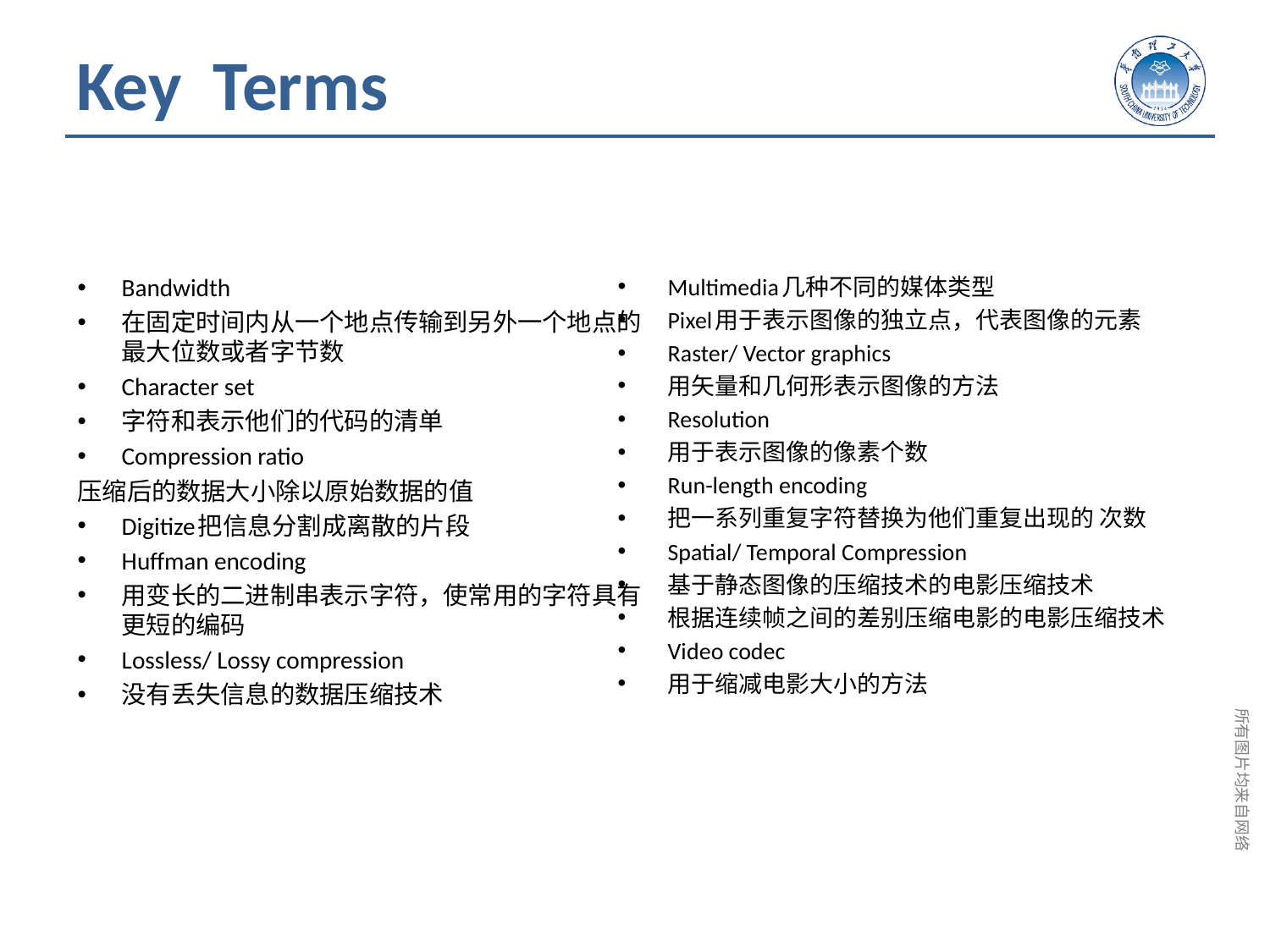

# Key  Terms
Bandwidth
在固定时间内从一个地点传输到另外一个地点的最大位数或者字节数
Character set
字符和表示他们的代码的清单
Compression ratio
压缩后的数据大小除以原始数据的值
Digitize把信息分割成离散的片段
Huffman encoding
用变长的二进制串表示字符，使常用的字符具有更短的编码
Lossless/ Lossy compression
没有丢失信息的数据压缩技术

Multimedia几种不同的媒体类型
Pixel用于表示图像的独立点，代表图像的元素
Raster/ Vector graphics
用矢量和几何形表示图像的方法
Resolution
用于表示图像的像素个数
Run-length encoding
把一系列重复字符替换为他们重复出现的 次数
Spatial/ Temporal Compression
基于静态图像的压缩技术的电影压缩技术
根据连续帧之间的差别压缩电影的电影压缩技术
Video codec
用于缩减电影大小的方法